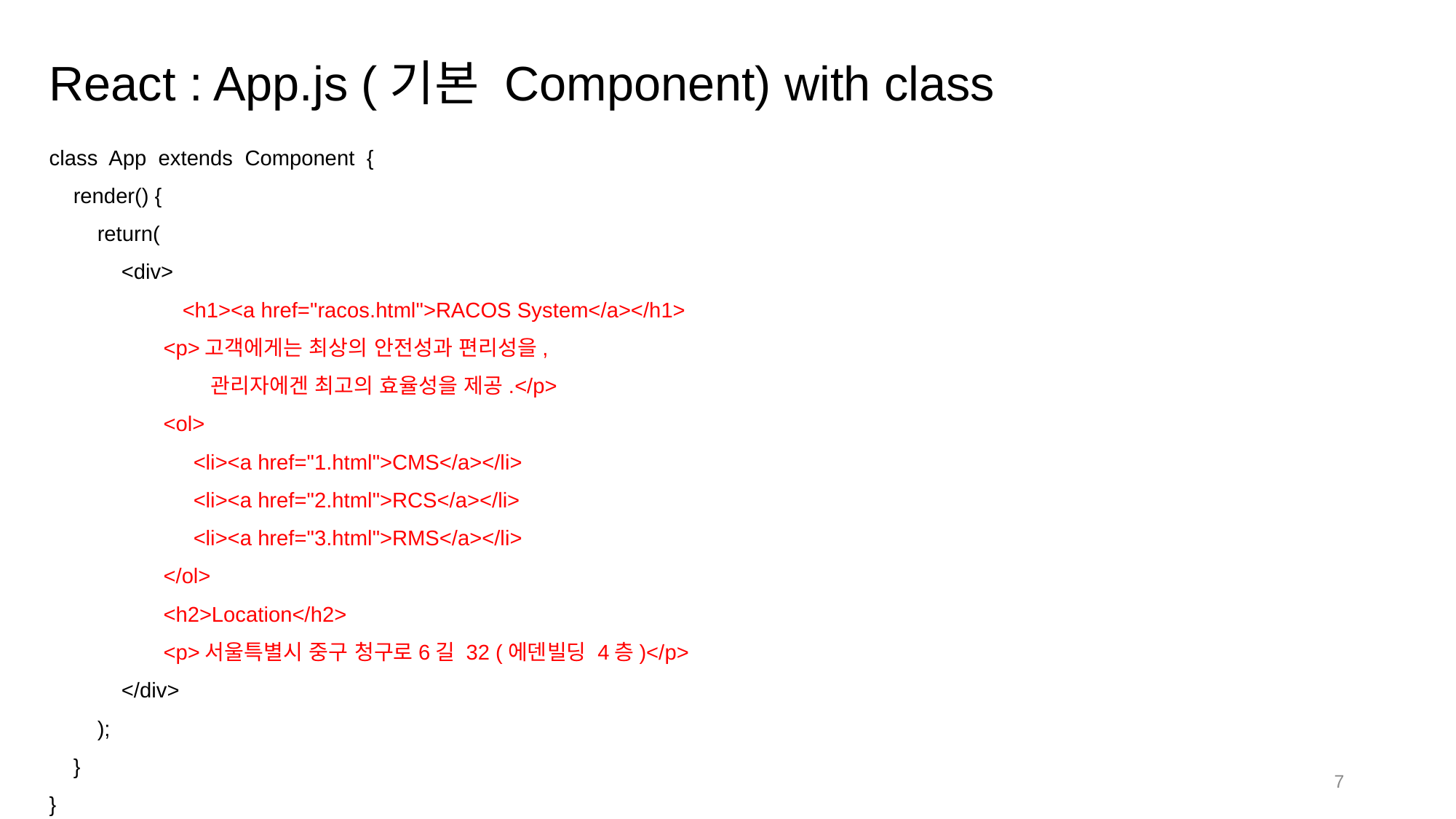

# React : App.js (기본 Component) with class
class  App  extends  Component  {
    render() {
        return(
            <div>
	    <h1><a href="racos.html">RACOS System</a></h1>
                   <p>고객에게는 최상의 안전성과 편리성을,
                          관리자에겐 최고의 효율성을 제공.</p>
                   <ol>
                        <li><a href="1.html">CMS</a></li>
                        <li><a href="2.html">RCS</a></li>
                        <li><a href="3.html">RMS</a></li>
                   </ol>
                   <h2>Location</h2>
                   <p>서울특별시 중구 청구로6길 32 (에덴빌딩 4층)</p>
            </div>
        );
    }
}
7